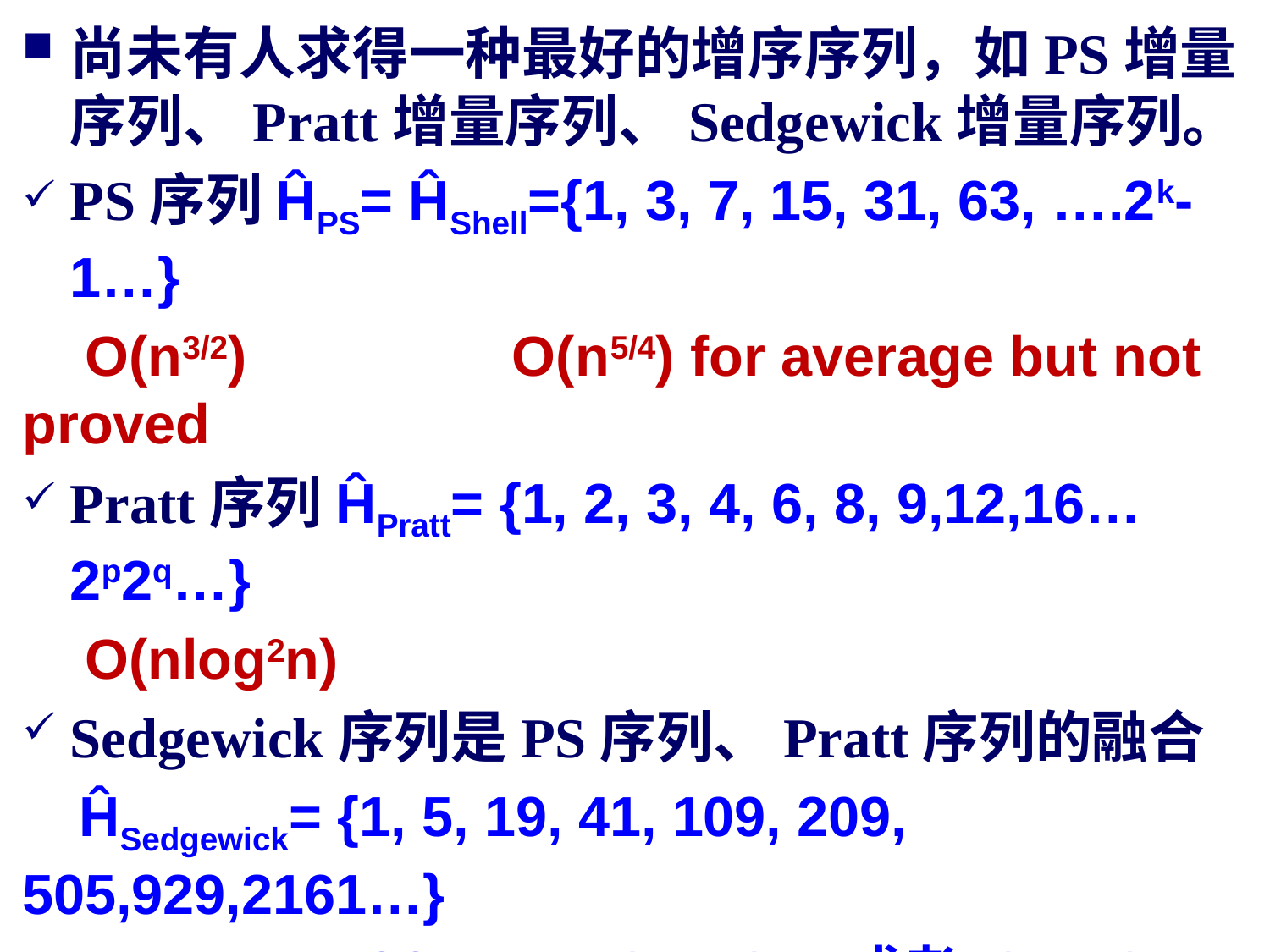

尚未有人求得一种最好的增序序列，如PS增量序列、Pratt增量序列、Sedgewick增量序列。
PS序列ĤPS= ĤShell={1, 3, 7, 15, 31, 63, ….2k-1…}
    O(n3/2)                 O(n5/4) for average but not proved
Pratt序列ĤPratt= {1, 2, 3, 4, 6, 8, 9,12,16…2p2q…}
    O(nlog2n)
Sedgewick序列是PS序列、Pratt序列的融合
    ĤSedgewick= {1, 5, 19, 41, 109, 209, 505,929,2161…}
of form 9*4k-9*2k+1或者4k-3*2k+1
worst O(n4/3), average O(n7/6)（not approved)
虽然最渐近线性时间，但需要更多长的迭代